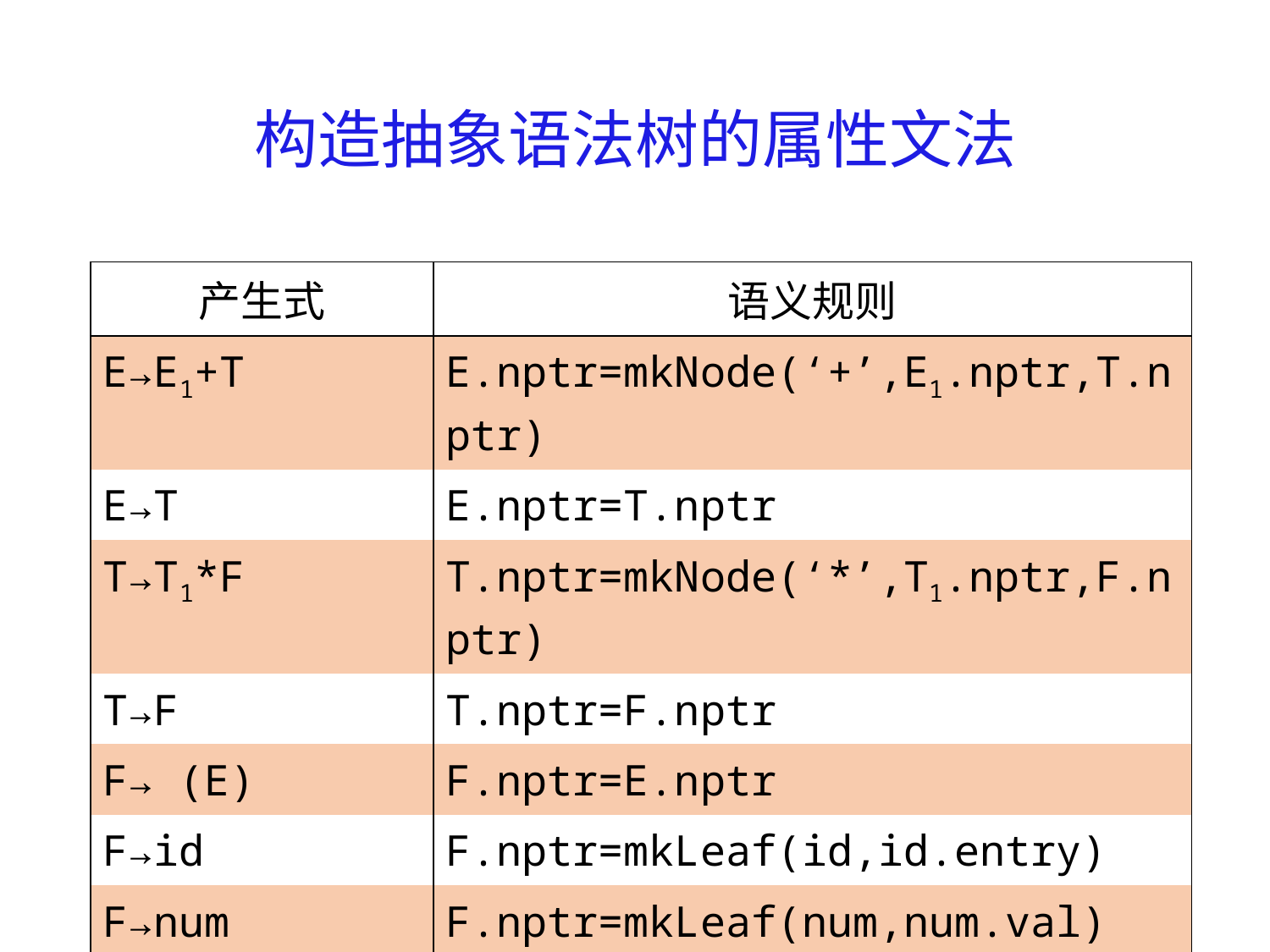

# 构造抽象语法树的属性文法
| 产生式 | 语义规则 |
| --- | --- |
| E→E1+T | E.nptr=mkNode(‘+’,E1.nptr,T.nptr) |
| E→T | E.nptr=T.nptr |
| T→T1\*F | T.nptr=mkNode(‘\*’,T1.nptr,F.nptr) |
| T→F | T.nptr=F.nptr |
| F→ (E) | F.nptr=E.nptr |
| F→id | F.nptr=mkLeaf(id,id.entry) |
| F→num | F.nptr=mkLeaf(num,num.val) |
28